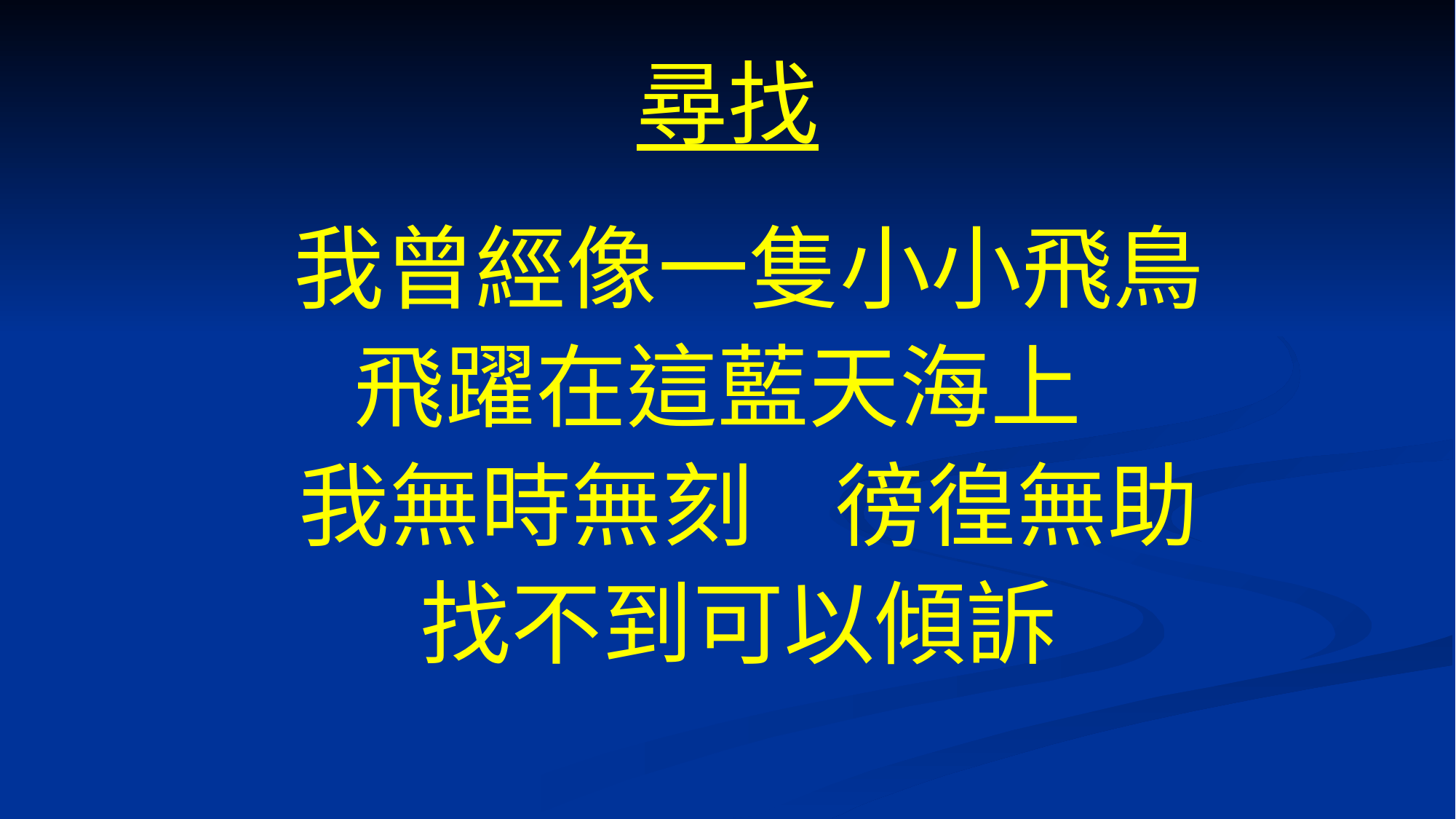

# 尋找
 我曾經像一隻小小飛鳥
飛躍在這藍天海上
 我無時無刻    徬徨無助
 找不到可以傾訴